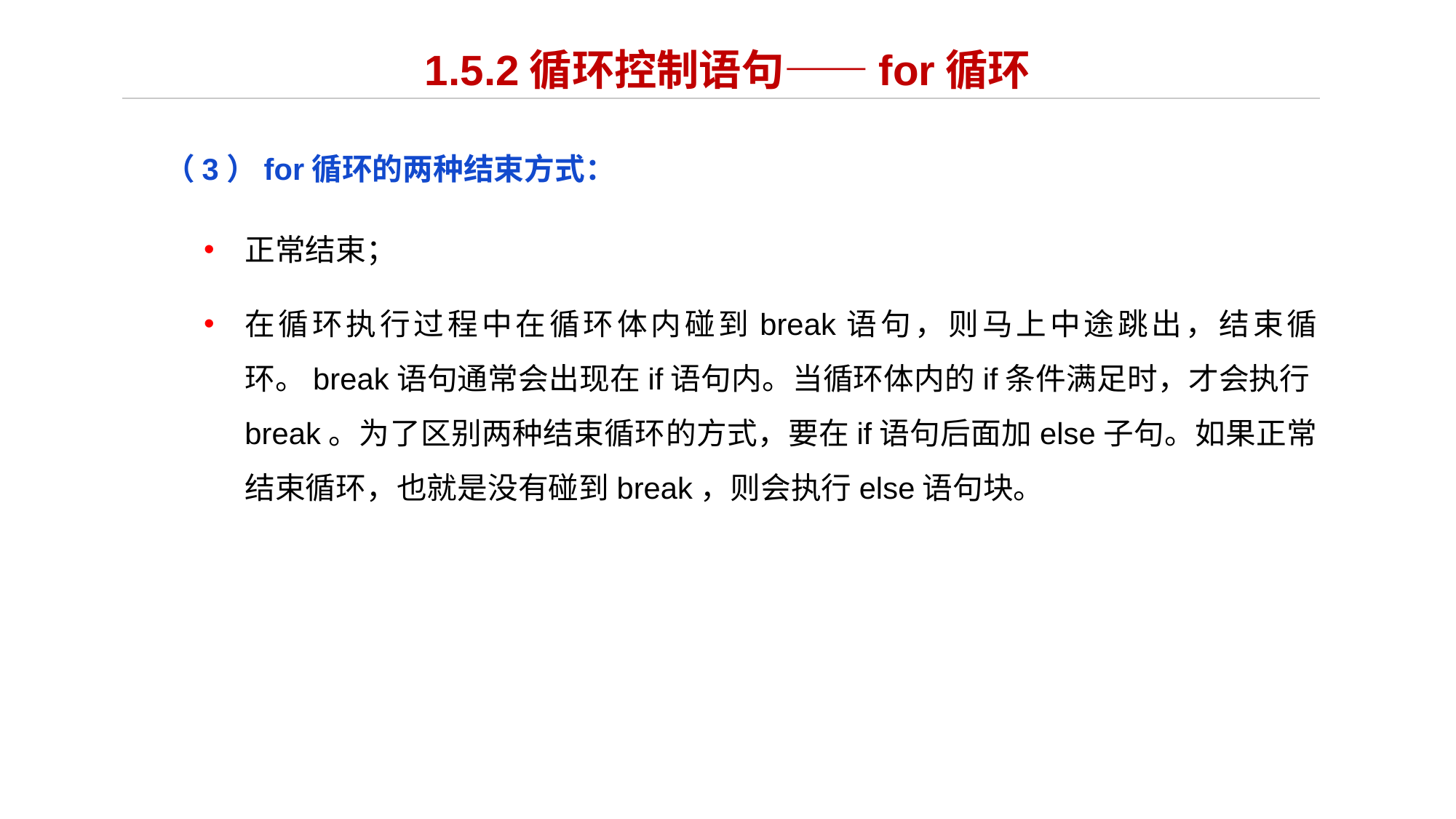

# 1.5.2循环控制语句——for循环
（3）for循环的两种结束方式：
正常结束；
在循环执行过程中在循环体内碰到break语句，则马上中途跳出，结束循环。break语句通常会出现在if语句内。当循环体内的if条件满足时，才会执行break。为了区别两种结束循环的方式，要在if语句后面加else子句。如果正常结束循环，也就是没有碰到break，则会执行else语句块。